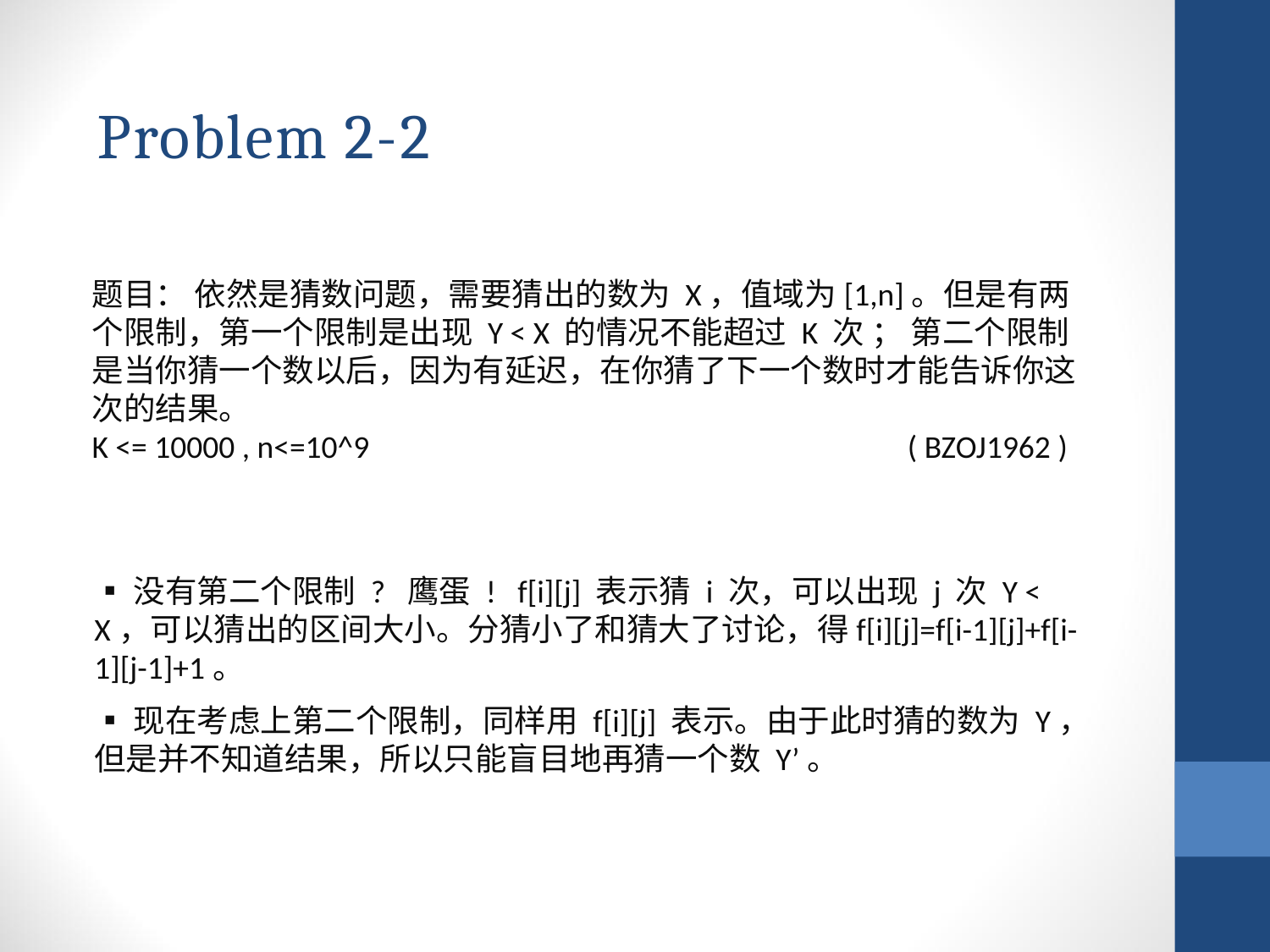

Problem 2-2
题目： 依然是猜数问题，需要猜出的数为 X，值域为[1,n]。但是有两个限制，第一个限制是出现 Y < X 的情况不能超过 K 次 ； 第二个限制是当你猜一个数以后，因为有延迟，在你猜了下一个数时才能告诉你这次的结果。
K <= 10000 , n<=10^9                                                                           ( BZOJ1962 )
▪没有第二个限制 ?  鹰蛋 !   f[i][j] 表示猜 i 次，可以出现 j 次 Y < X，可以猜出的区间大小。分猜小了和猜大了讨论，得f[i][j]=f[i-1][j]+f[i-1][j-1]+1。
▪现在考虑上第二个限制，同样用 f[i][j] 表示。由于此时猜的数为 Y，但是并不知道结果，所以只能盲目地再猜一个数 Y’。